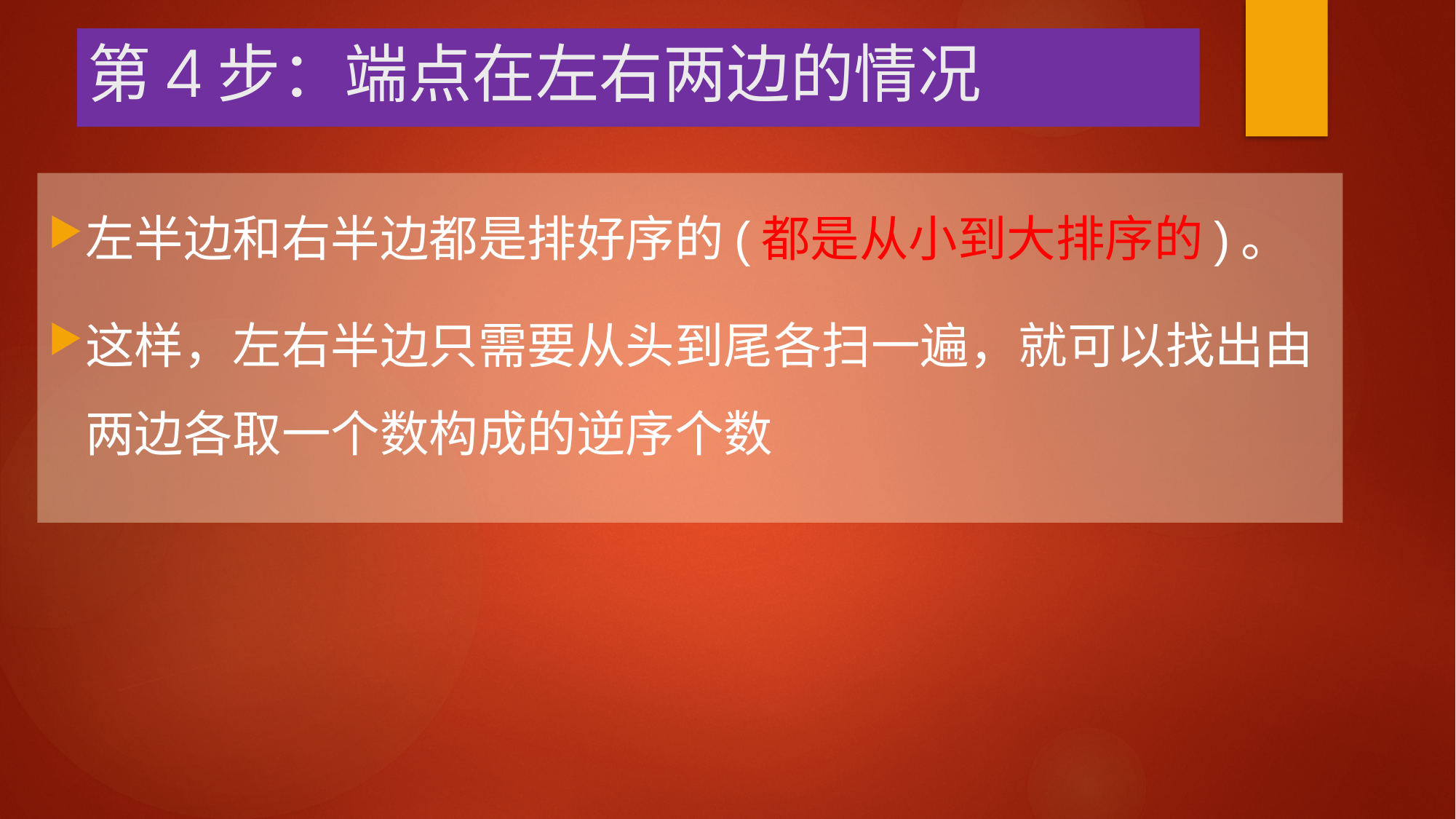

# 第4步：端点在左右两边的情况
左半边和右半边都是排好序的(都是从小到大排序的)。
这样，左右半边只需要从头到尾各扫一遍，就可以找出由两边各取一个数构成的逆序个数